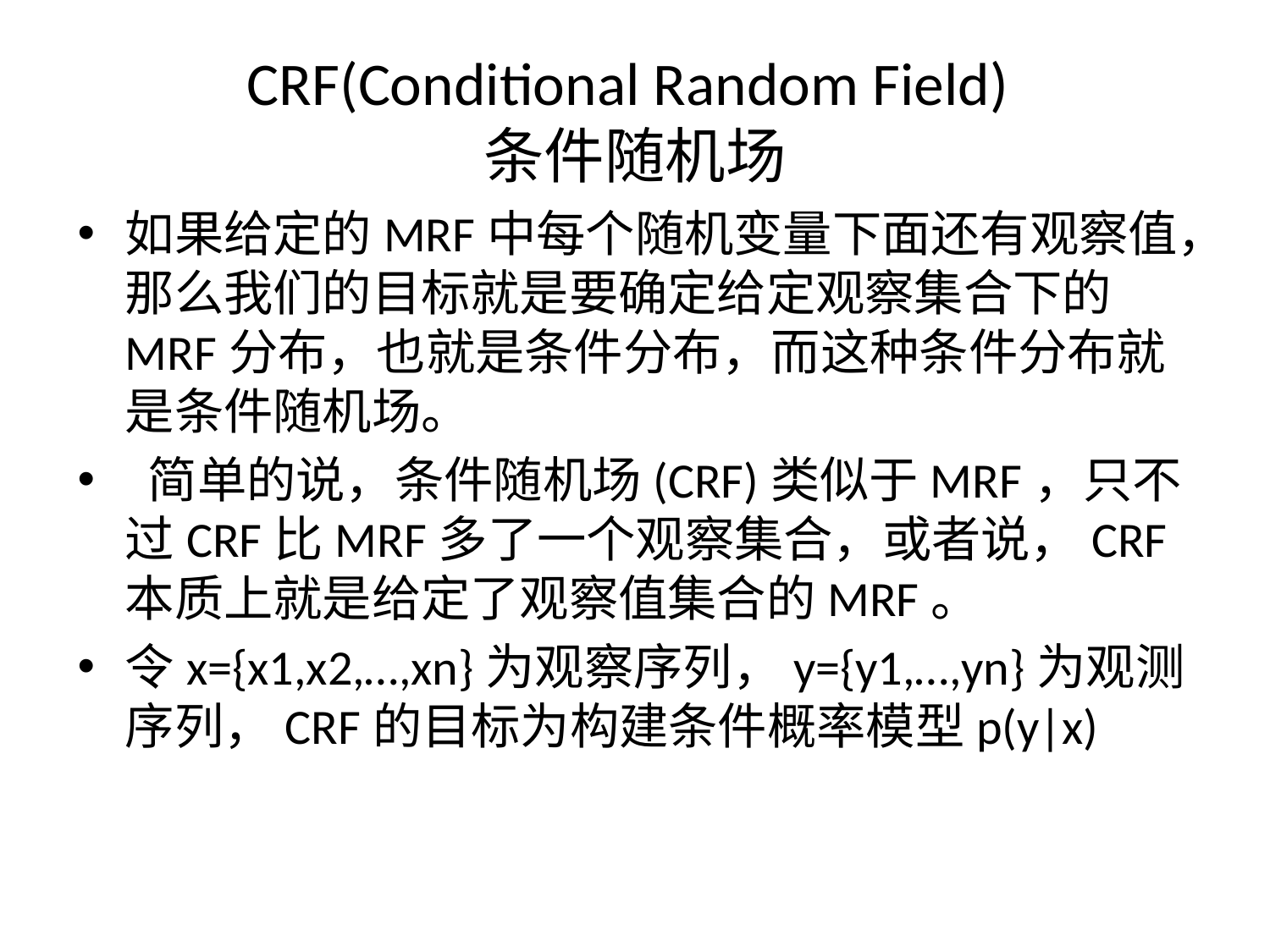

# CRF(Conditional Random Field) 条件随机场
如果给定的MRF中每个随机变量下面还有观察值，那么我们的目标就是要确定给定观察集合下的MRF分布，也就是条件分布，而这种条件分布就是条件随机场。
 简单的说，条件随机场(CRF)类似于MRF，只不过CRF比MRF多了一个观察集合，或者说，CRF本质上就是给定了观察值集合的MRF。
令x={x1,x2,…,xn}为观察序列，y={y1,…,yn}为观测序列，CRF的目标为构建条件概率模型p(y|x)